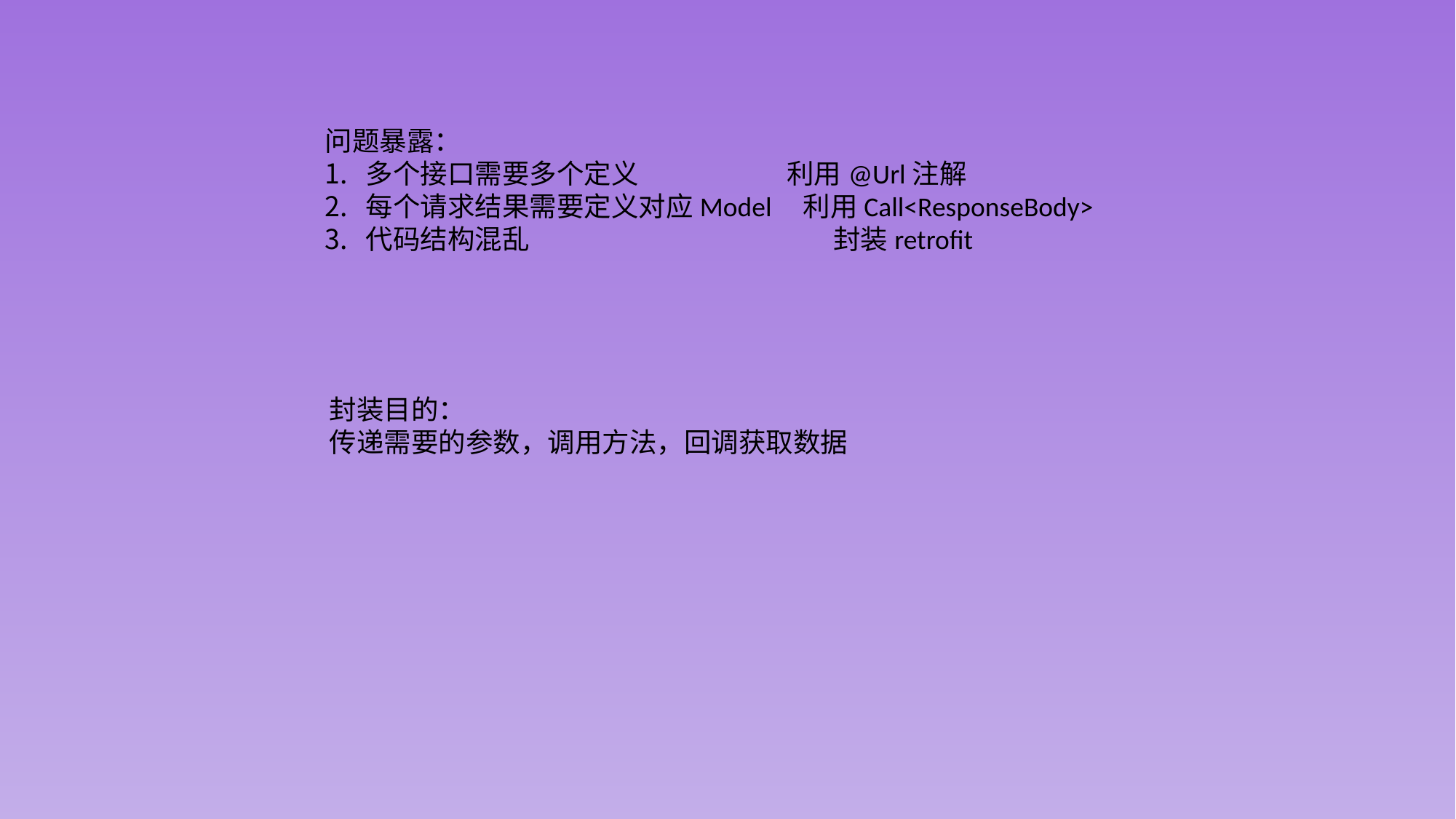

问题暴露：
多个接口需要多个定义                        利用@Url注解
每个请求结果需要定义对应Model    利用Call<ResponseBody>
代码结构混乱			     封装retrofit

封装目的：
传递需要的参数，调用方法，回调获取数据